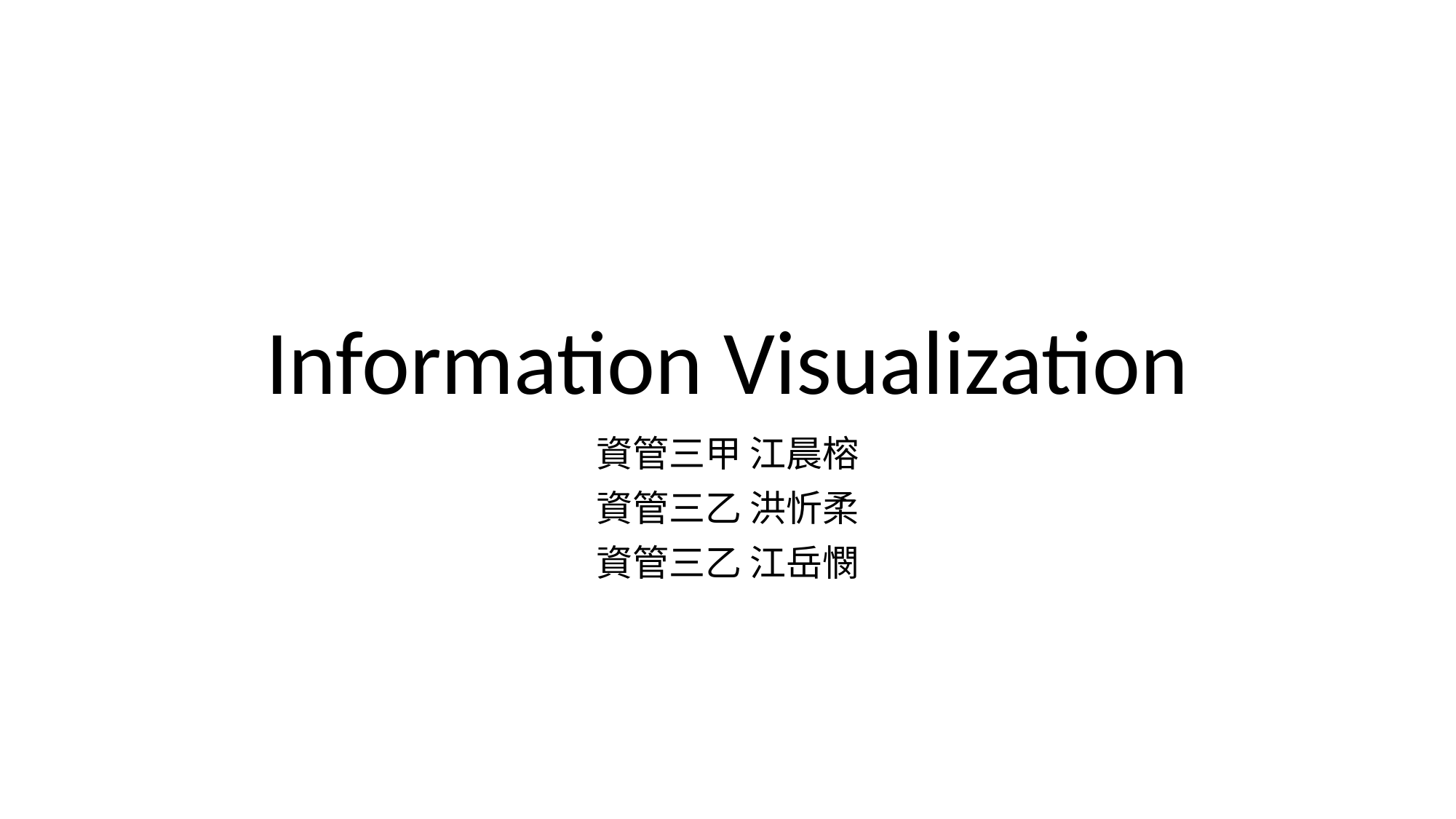

# Information Visualization
資管三甲 江晨榕
資管三乙 洪忻柔
資管三乙 江岳憫